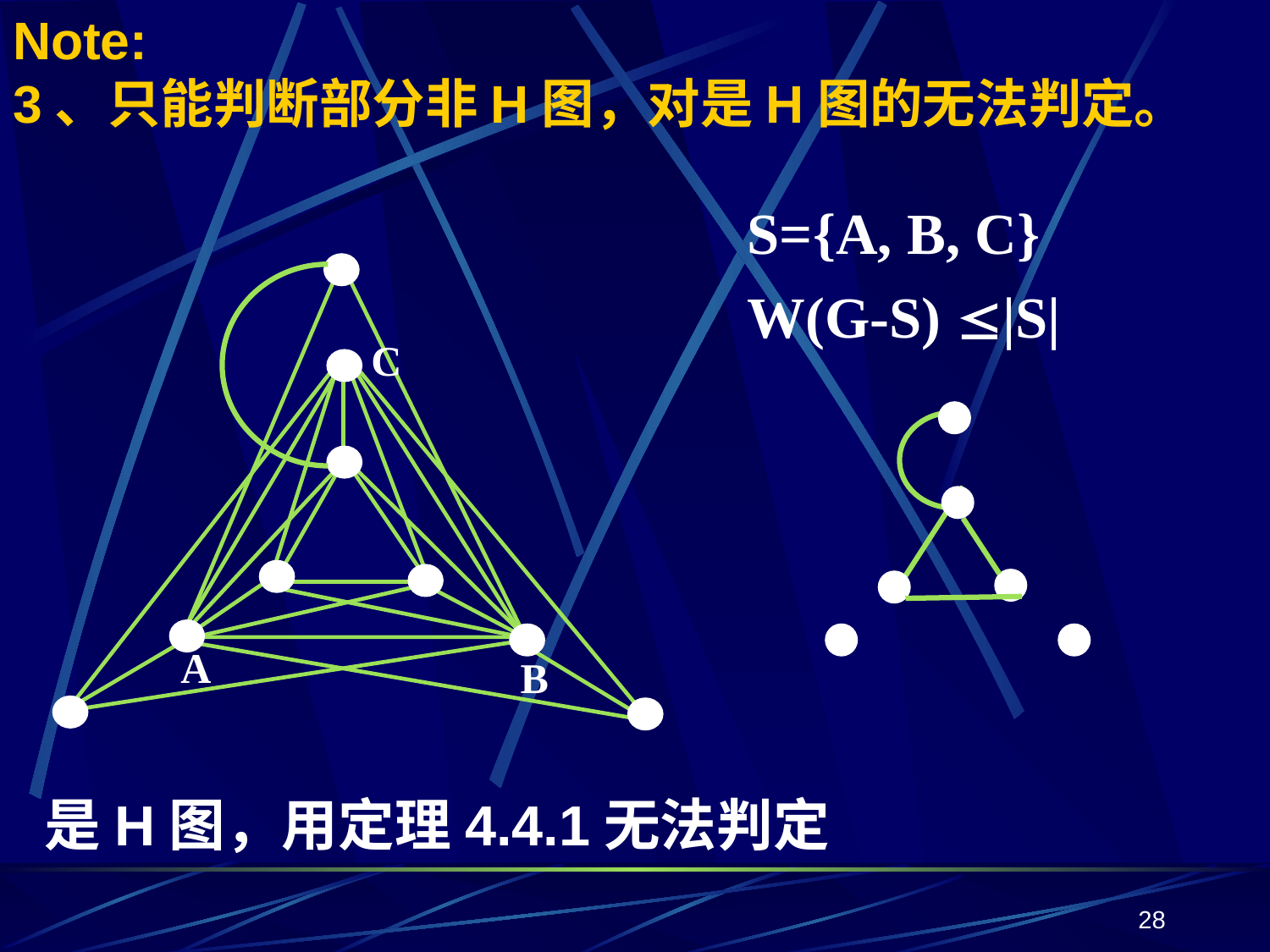

# Note: 3、只能判断部分非H图，对是H图的无法判定。
S={A, B, C}
W(G-S) ≤|S|

C
A
B

是H图，用定理4.4.1无法判定

28